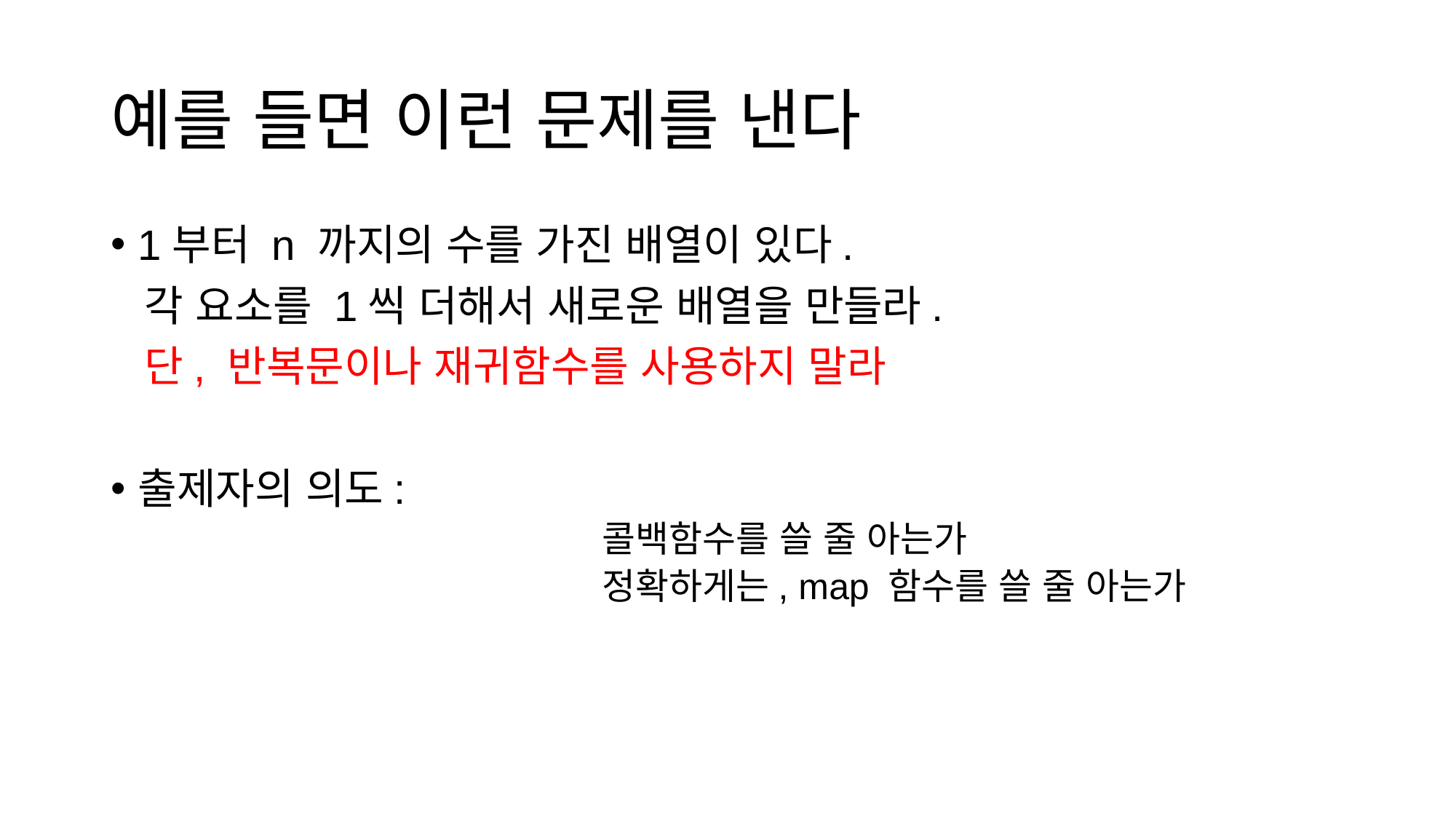

# 예를 들면 이런 문제를 낸다
1부터 n 까지의 수를 가진 배열이 있다.
  각 요소를 1씩 더해서 새로운 배열을 만들라.
  단, 반복문이나 재귀함수를 사용하지 말라

출제자의 의도:
				콜백함수를 쓸 줄 아는가
				정확하게는, map 함수를 쓸 줄 아는가